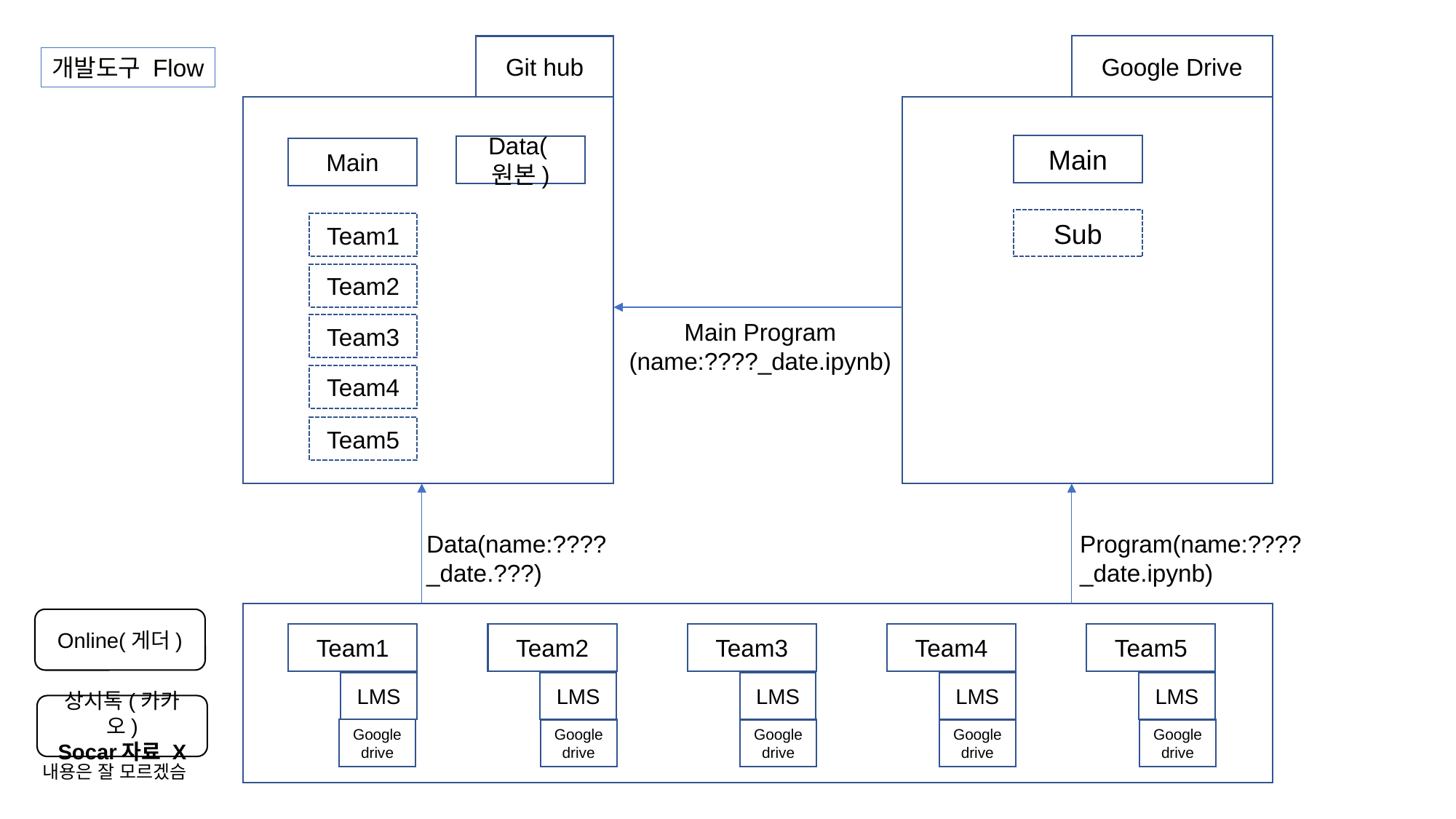

Git hub
Google Drive
개발도구 Flow

Main
Data(원본)
Main
Sub
Team1
Team2
Main Program
(name:????_date.ipynb)
Team3
Team4
Team5
Data(name:????_date.???)
Program(name:????_date.ipynb)

Online(게더)
Team1
Team2
Team3
Team4
Team5
LMS
LMS
LMS
LMS
LMS
상시톡(카카오)
Socar자료 X
Google drive
Google drive
Google drive
Google drive
Google drive
내용은 잘 모르겠슴